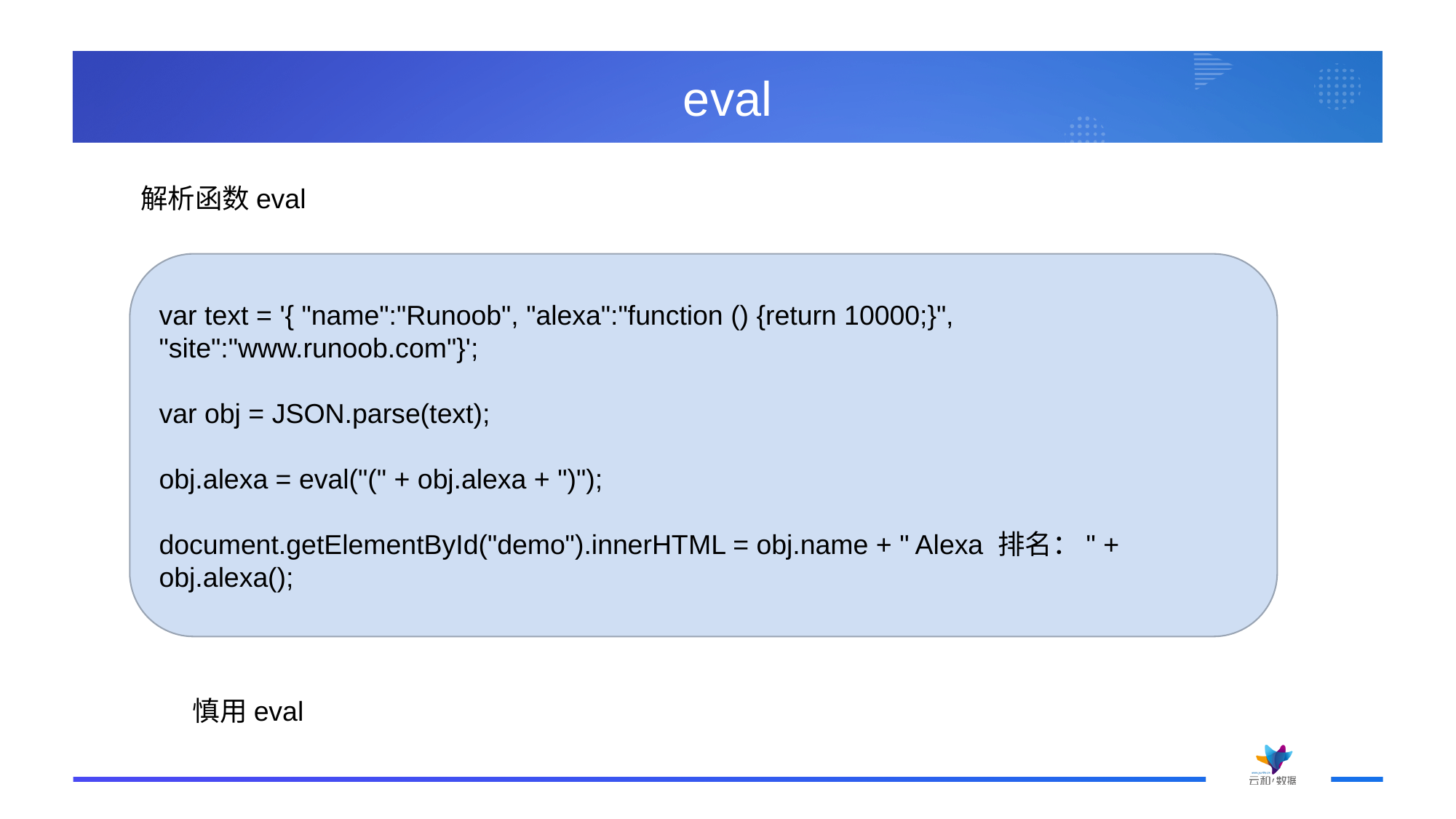

# eval
解析函数eval
var text = '{ "name":"Runoob", "alexa":"function () {return 10000;}", "site":"www.runoob.com"}';

var obj = JSON.parse(text);

obj.alexa = eval("(" + obj.alexa + ")");

document.getElementById("demo").innerHTML = obj.name + " Alexa 排名：" + obj.alexa();
慎用eval